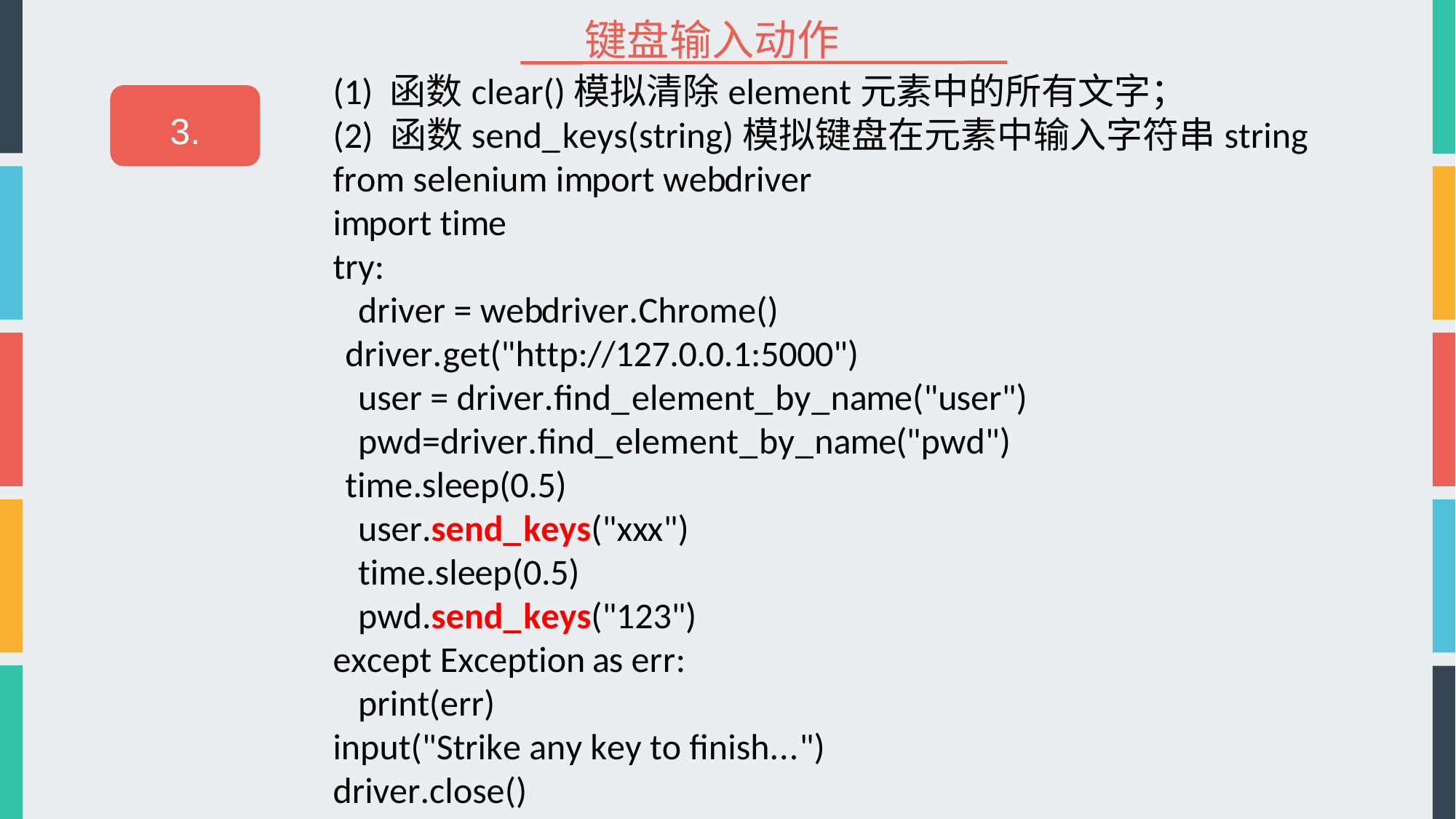

# 键盘输入动作

(1) 函数clear()模拟清除element元素中的所有文字；
(2) 函数send_keys(string)模拟键盘在元素中输入字符串string
from selenium import webdriver
import time
try:
driver = webdriver.Chrome() driver.get("http://127.0.0.1:5000")
user = driver.find_element_by_name("user")
pwd=driver.find_element_by_name("pwd") time.sleep(0.5)
user.send_keys("xxx")
time.sleep(0.5)
pwd.send_keys("123")
except Exception as err:
print(err)
input("Strike any key to finish...")
driver.close()

3.